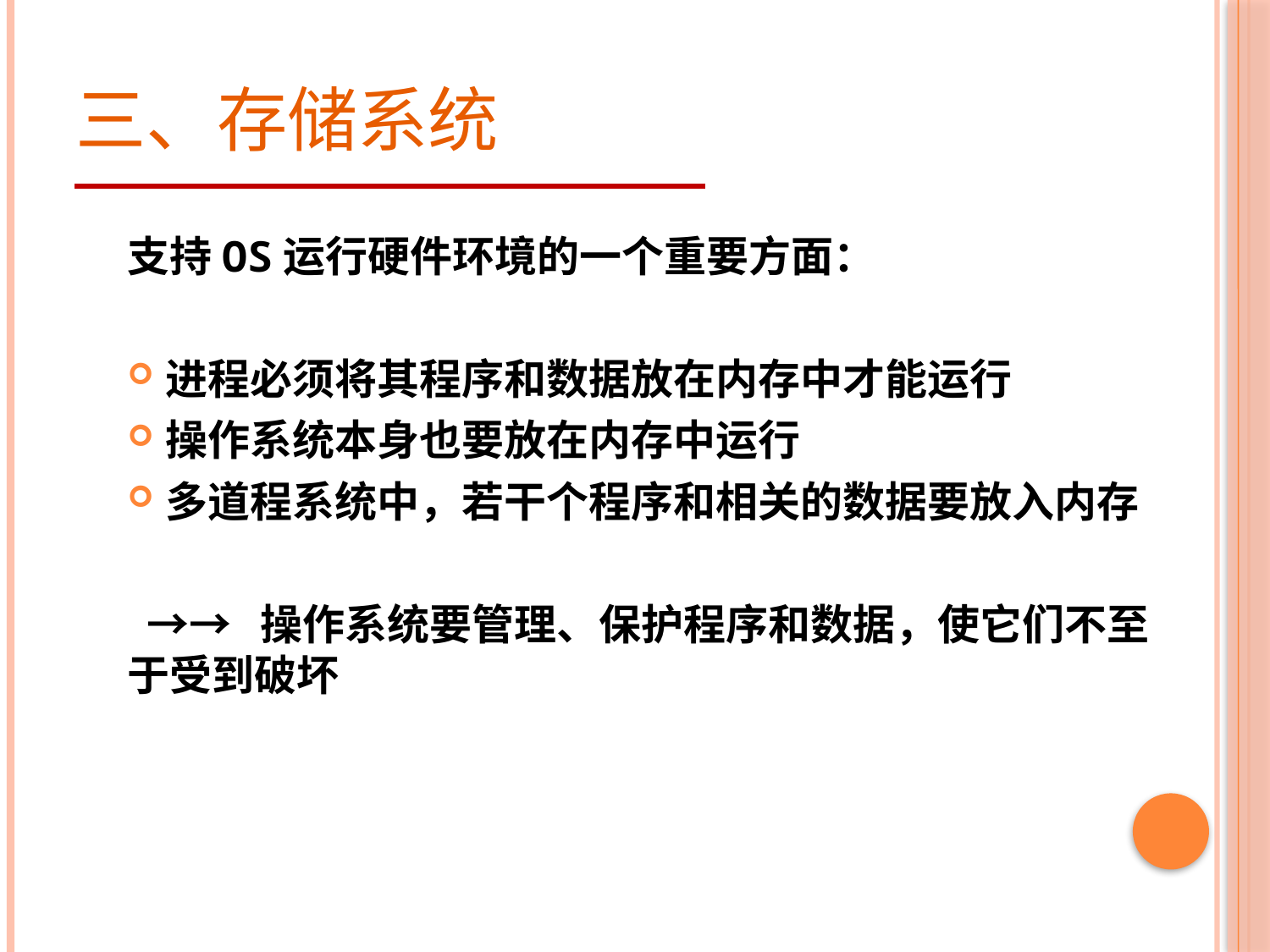

# 三、存储系统
支持OS运行硬件环境的一个重要方面：

进程必须将其程序和数据放在内存中才能运行
操作系统本身也要放在内存中运行
多道程系统中，若干个程序和相关的数据要放入内存

  →→  操作系统要管理、保护程序和数据，使它们不至于受到破坏